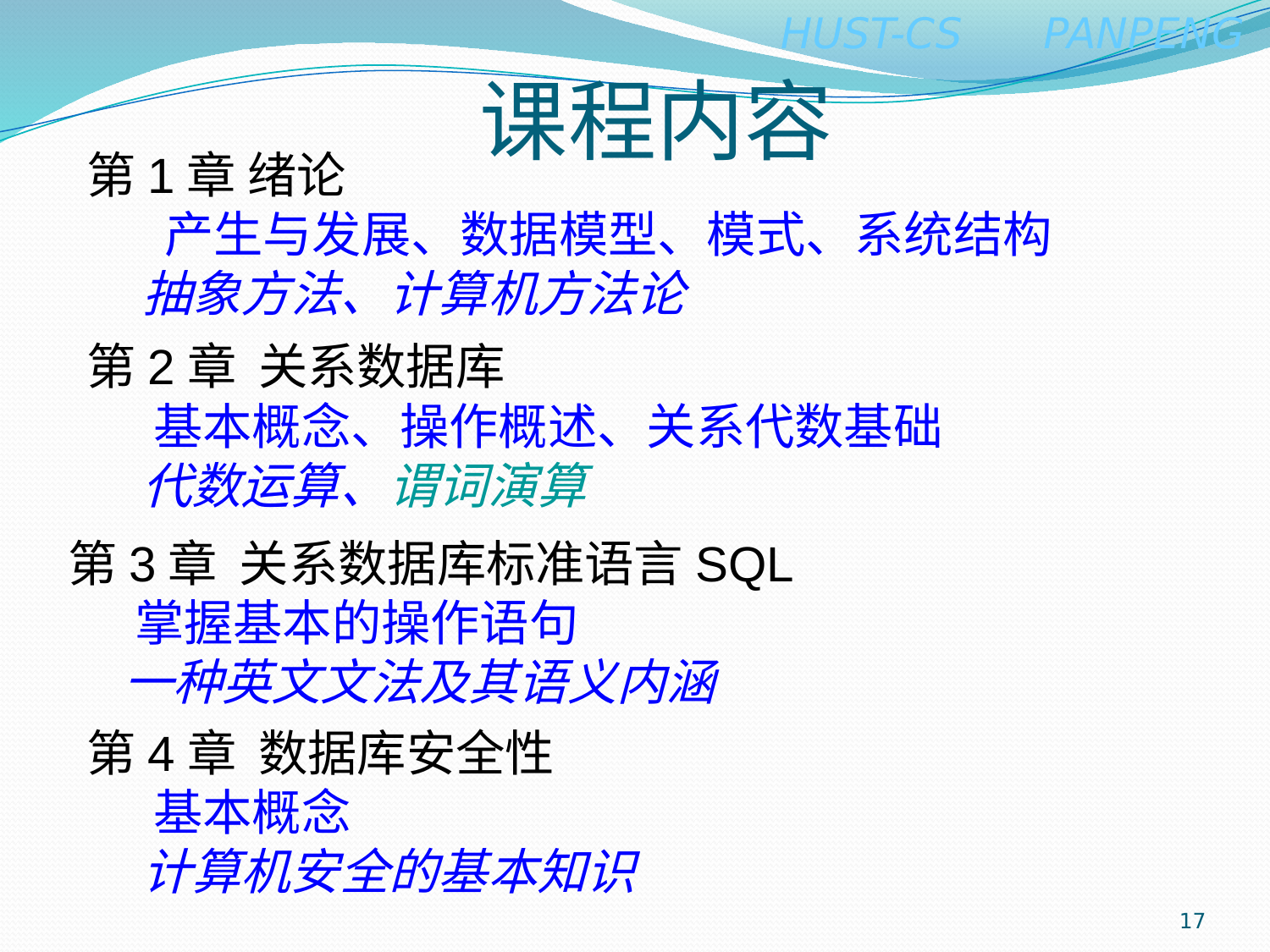

课程内容
第1章 绪论
      产生与发展、数据模型、模式、系统结构
    抽象方法、计算机方法论
第2章  关系数据库
     基本概念、操作概述、关系代数基础
    代数运算、谓词演算
第3章  关系数据库标准语言SQL
     掌握基本的操作语句
    一种英文文法及其语义内涵
第4章  数据库安全性
     基本概念
    计算机安全的基本知识
17